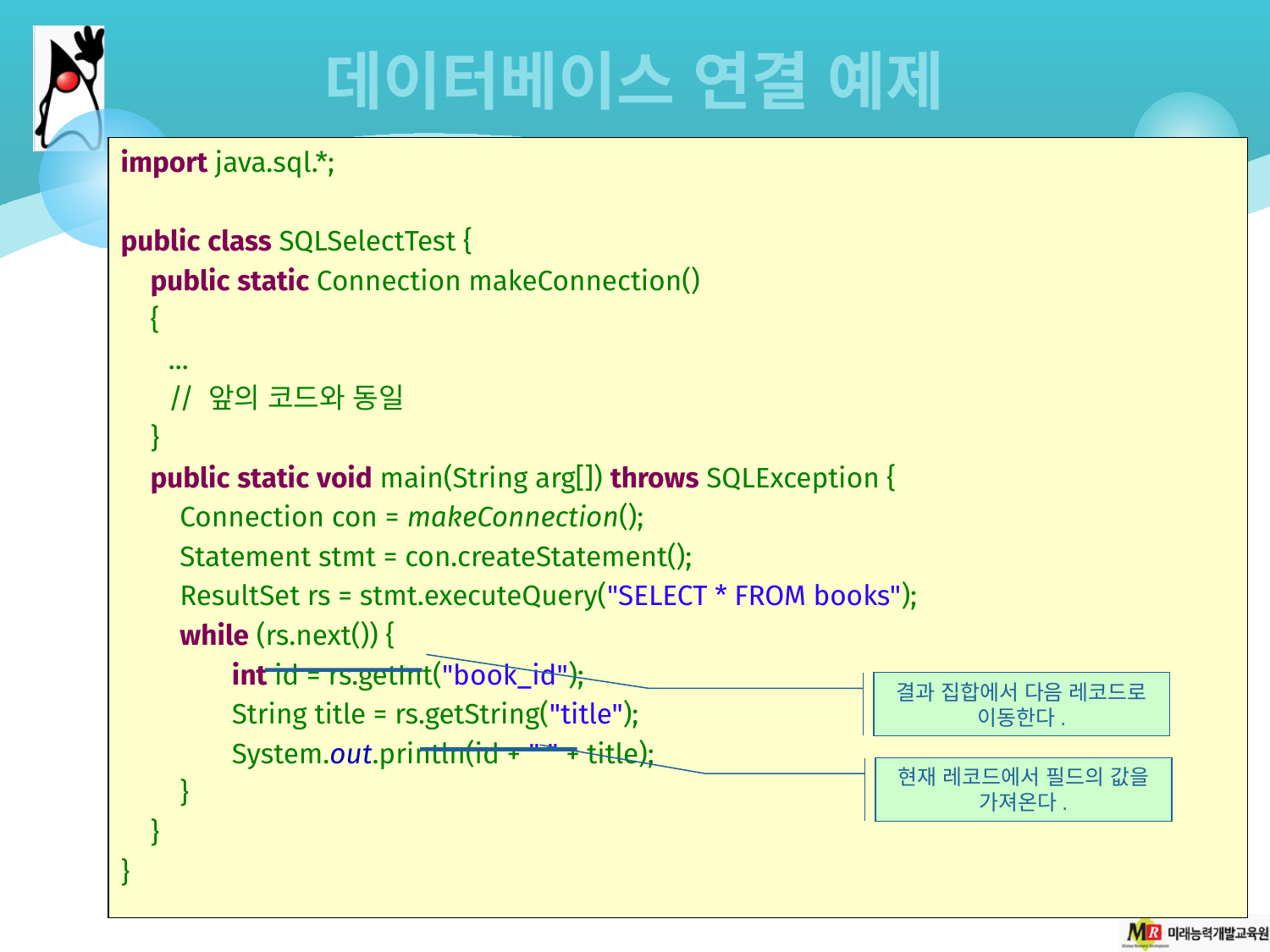

# 데이터베이스 연결 예제
import java.sql.*;

public class SQLSelectTest {
    public static Connection makeConnection()
    {
	...
	// 앞의 코드와 동일
    }
    public static void main(String arg[]) throws SQLException {
        Connection con = makeConnection();
        Statement stmt = con.createStatement();
        ResultSet rs = stmt.executeQuery("SELECT * FROM books");
        while (rs.next()) {
               int id = rs.getInt("book_id");
               String title = rs.getString("title");
               System.out.println(id + " " + title);
        }
    }
}

결과 집합에서 다음 레코드로 이동한다.

현재 레코드에서 필드의 값을 가져온다.